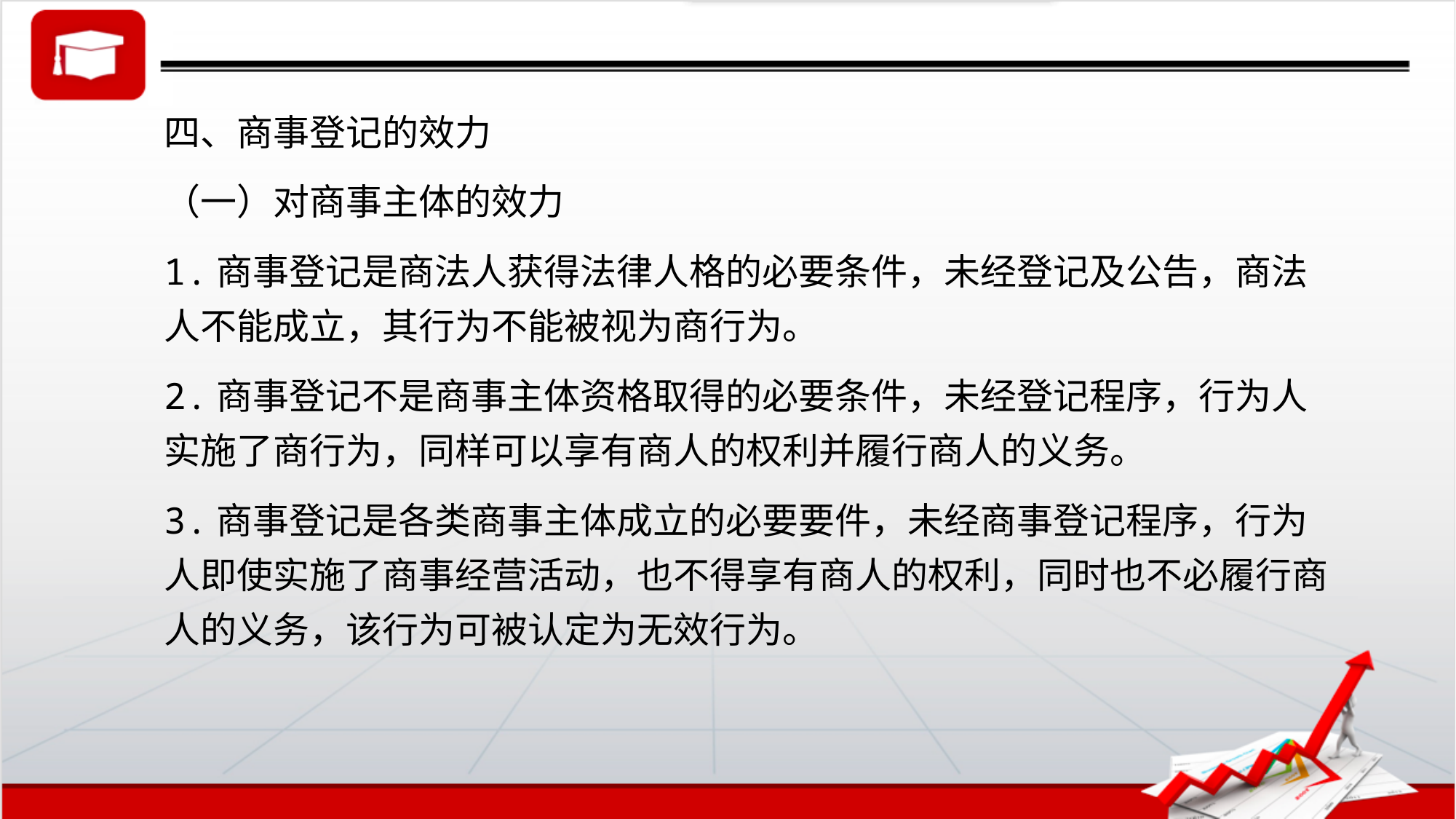

四、商事登记的效力
（一）对商事主体的效力
1.商事登记是商法人获得法律人格的必要条件，未经登记及公告，商法人不能成立，其行为不能被视为商行为。
2.商事登记不是商事主体资格取得的必要条件，未经登记程序，行为人实施了商行为，同样可以享有商人的权利并履行商人的义务。
3.商事登记是各类商事主体成立的必要要件，未经商事登记程序，行为人即使实施了商事经营活动，也不得享有商人的权利，同时也不必履行商人的义务，该行为可被认定为无效行为。